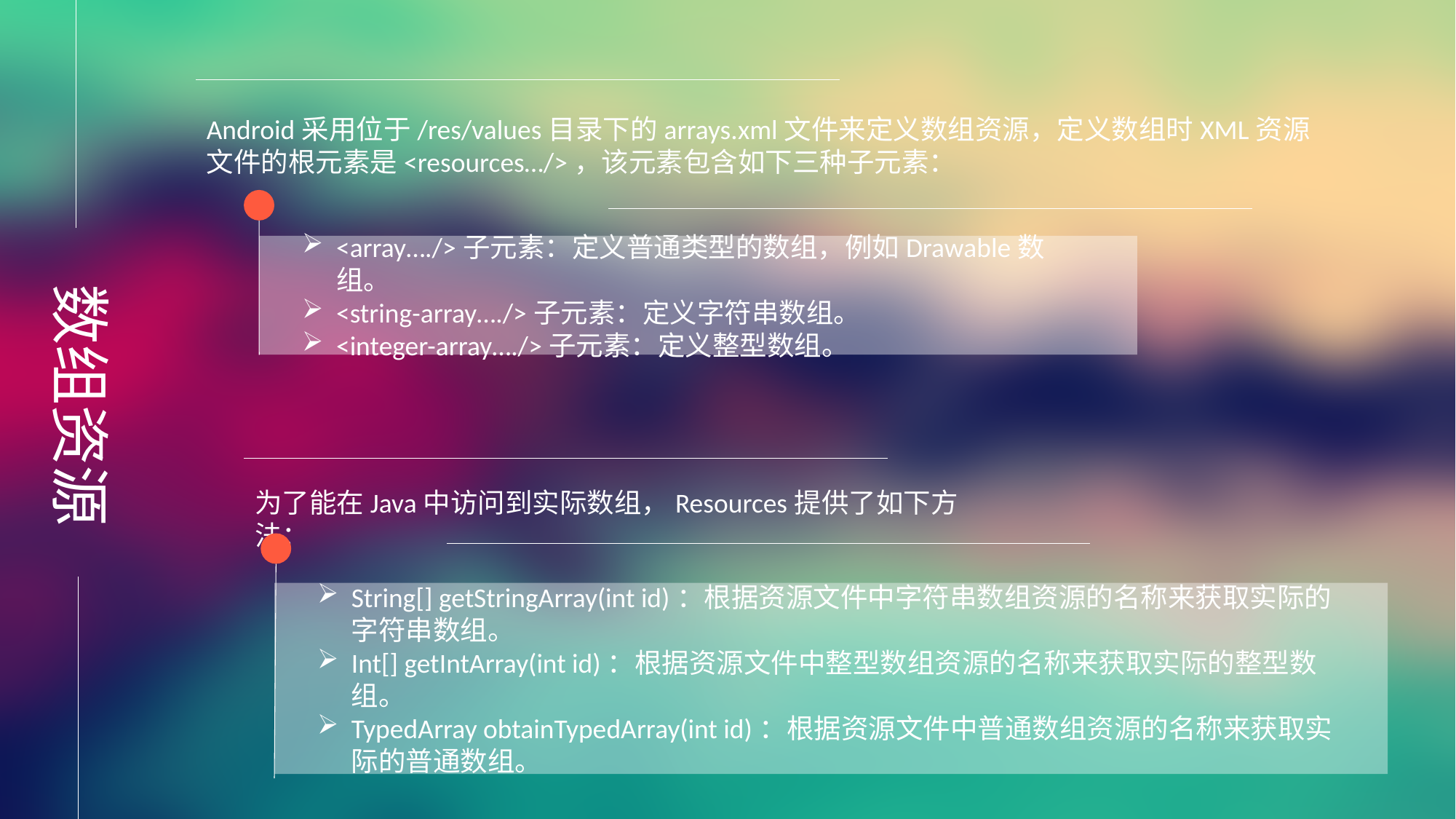

Android采用位于/res/values目录下的arrays.xml文件来定义数组资源，定义数组时XML资源文件的根元素是<resources…/>，该元素包含如下三种子元素：

<array…./>子元素：定义普通类型的数组，例如Drawable数组。
<string-array…./>子元素：定义字符串数组。
<integer-array…./>子元素：定义整型数组。
数组资源
为了能在Java中访问到实际数组，Resources提供了如下方法：

String[] getStringArray(int id)：根据资源文件中字符串数组资源的名称来获取实际的字符串数组。
Int[] getIntArray(int id)：根据资源文件中整型数组资源的名称来获取实际的整型数组。
TypedArray obtainTypedArray(int id)：根据资源文件中普通数组资源的名称来获取实际的普通数组。